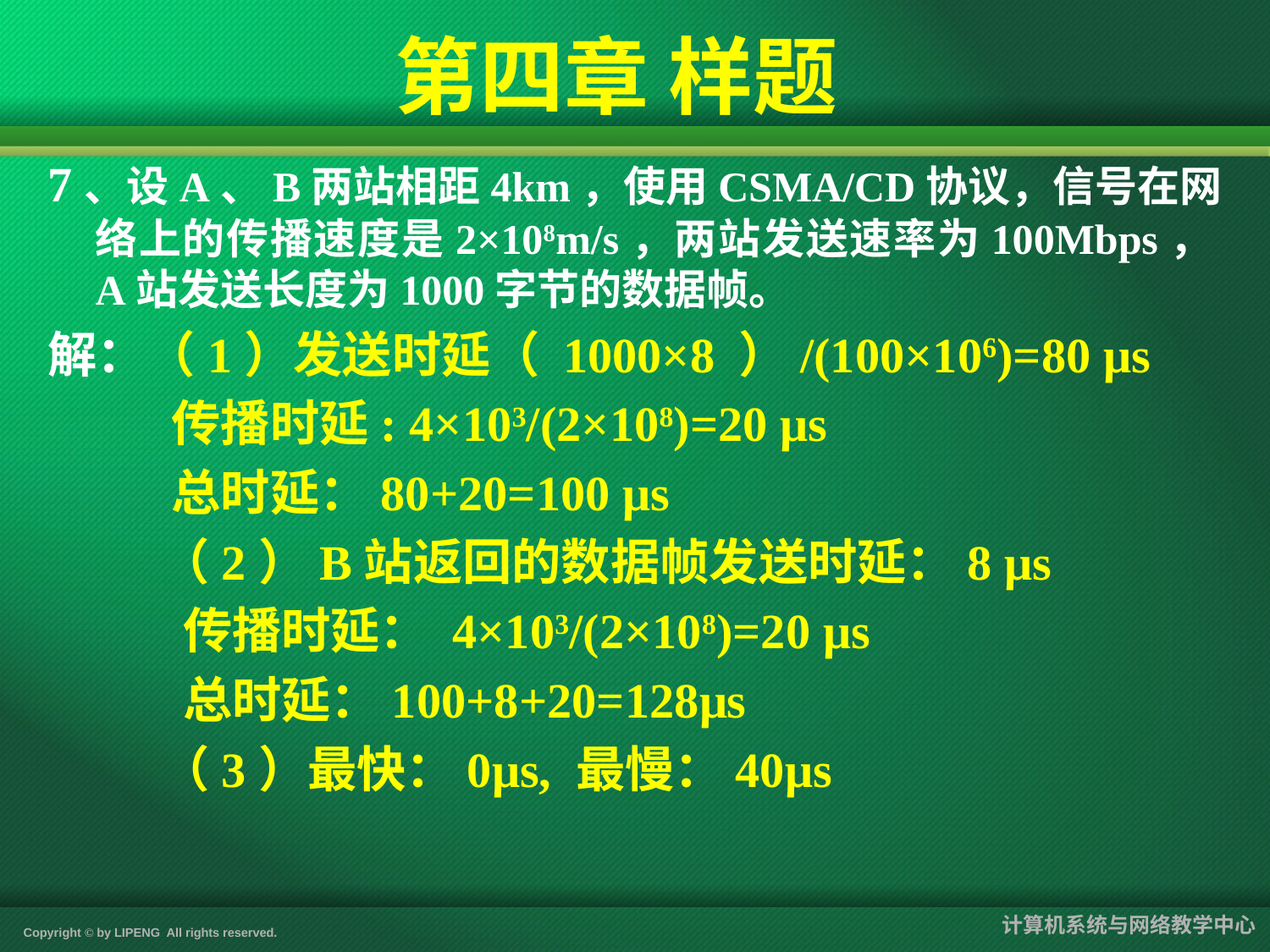

第四章 样题
7、设A、B两站相距4km，使用CSMA/CD协议，信号在网络上的传播速度是2×108m/s，两站发送速率为100Mbps，A站发送长度为1000字节的数据帧。
解：（1）发送时延（ 1000×8 ）/(100×106)=80 μs
          传播时延: 4×103/(2×108)=20 μs
          总时延：80+20=100 μs
         （2）B站返回的数据帧发送时延：8 μs
           传播时延： 4×103/(2×108)=20 μs
           总时延：100+8+20=128μs
         （3）最快：0μs, 最慢：40μs